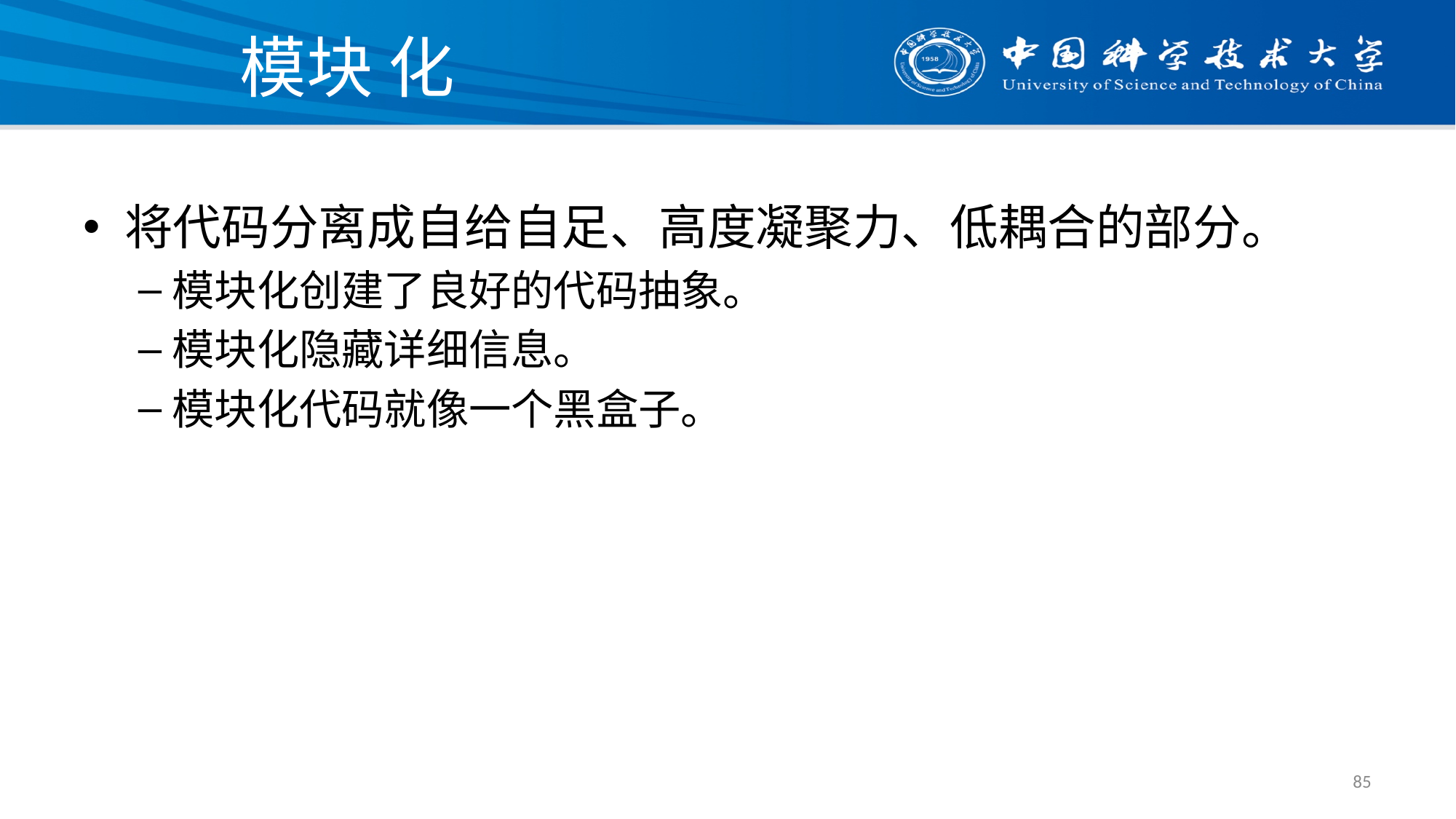

# 模块 化
将代码分离成自给自足、高度凝聚力、低耦合的部分。
模块化创建了良好的代码抽象。
模块化隐藏详细信息。
模块化代码就像一个黑盒子。
85